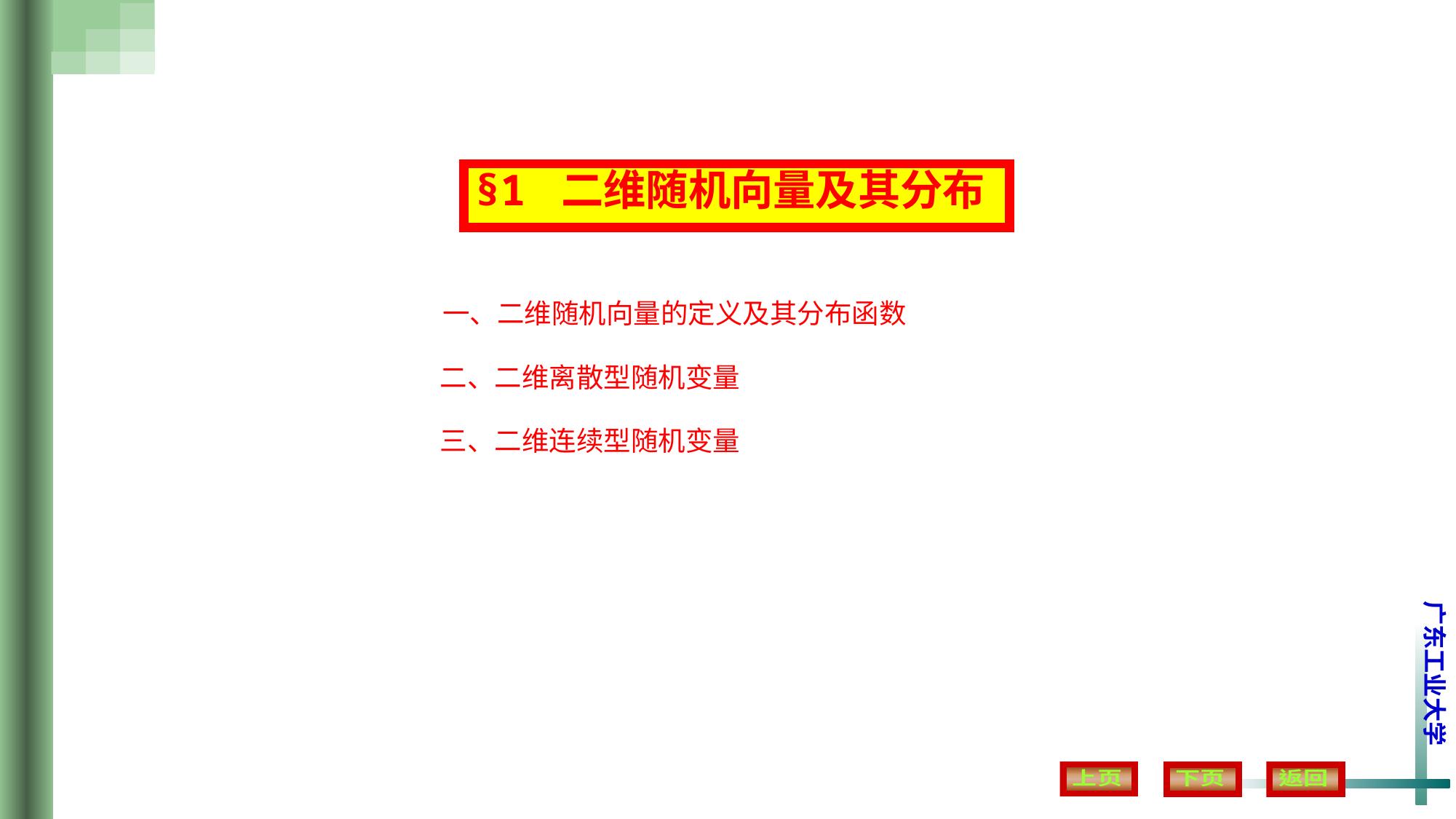

# §1 二维随机向量及其分布
一、二维随机向量的定义及其分布函数
二、二维离散型随机变量
三、二维连续型随机变量